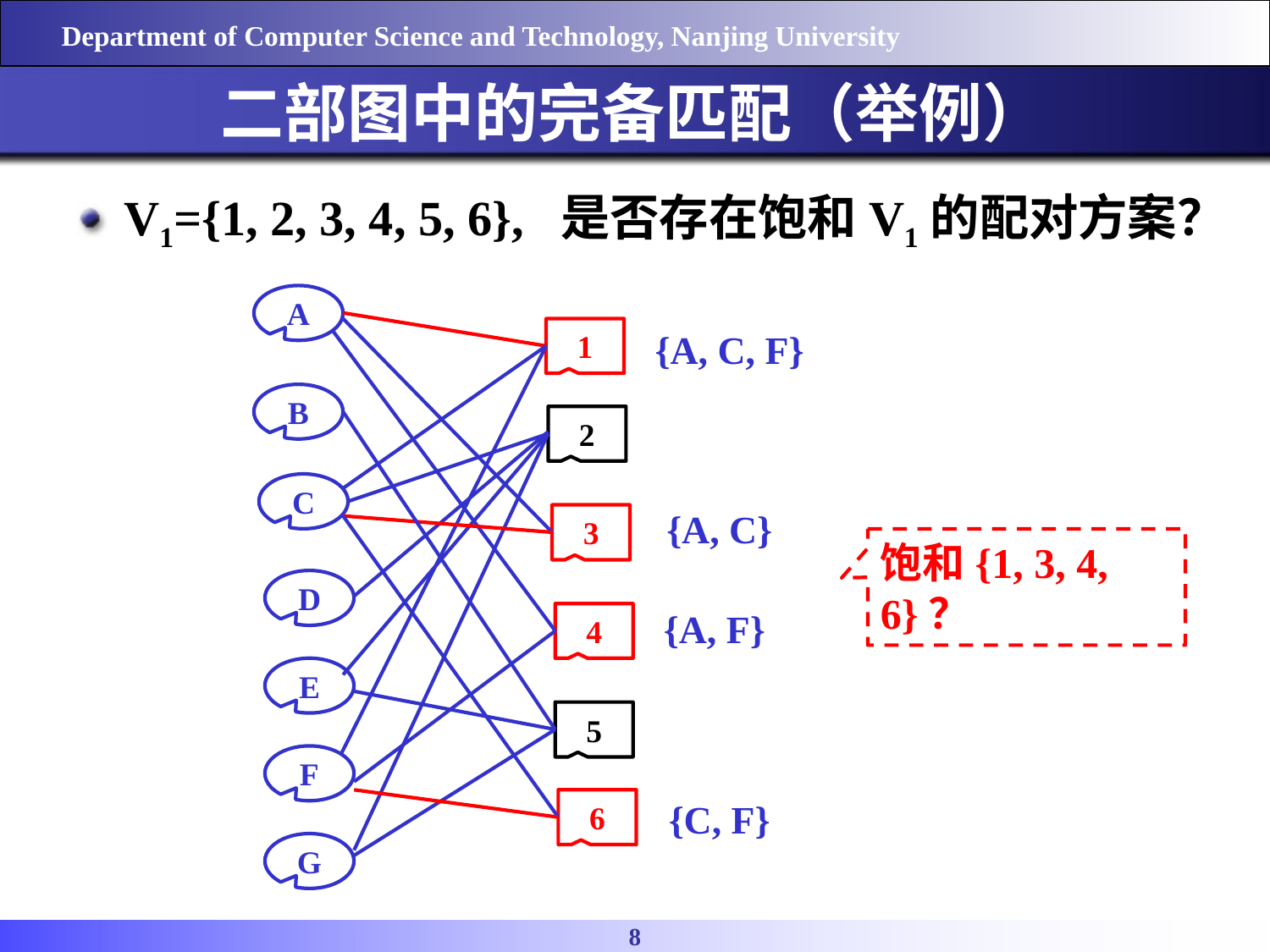

# 二部图中的完备匹配（举例）
V1={1, 2, 3, 4, 5, 6},  是否存在饱和V1的配对方案？
A
{A, C, F}
1
B
2
C
{A, C}
3
D
{A, F}
4
E
5
F
{C, F}
6
G
饱和{1, 3, 4, 6}？